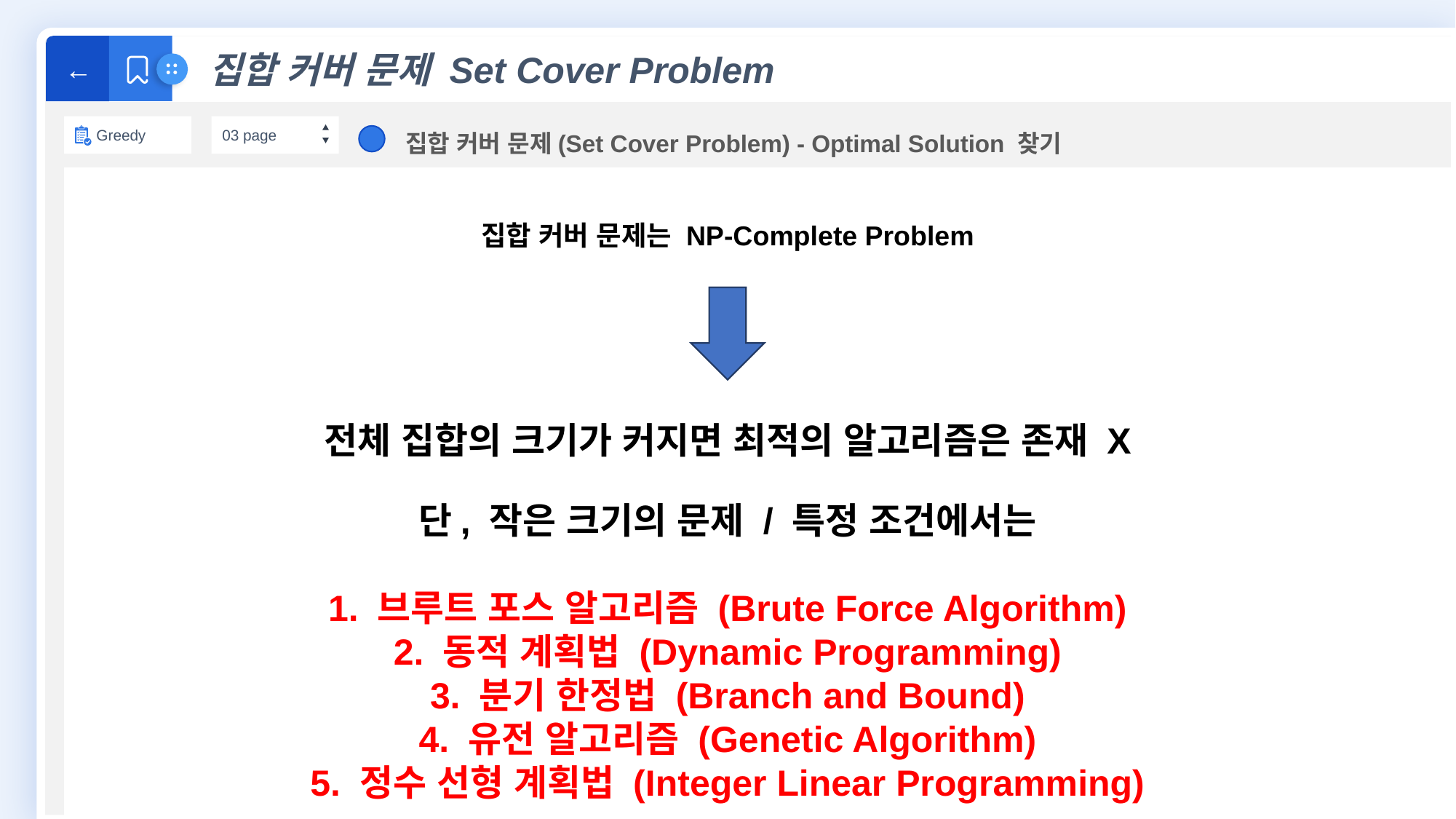

←

집합 커버 문제 Set Cover Problem
Greedy
03 page

집합 커버 문제(Set Cover Problem) - Optimal Solution 찾기

집합 커버 문제는 NP-Complete Problem

전체 집합의 크기가 커지면 최적의 알고리즘은 존재 X
단, 작은 크기의 문제 / 특정 조건에서는

1. 브루트 포스 알고리즘 (Brute Force Algorithm)
2. 동적 계획법 (Dynamic Programming)
3. 분기 한정법 (Branch and Bound)
4. 유전 알고리즘 (Genetic Algorithm)
5. 정수 선형 계획법 (Integer Linear Programming)